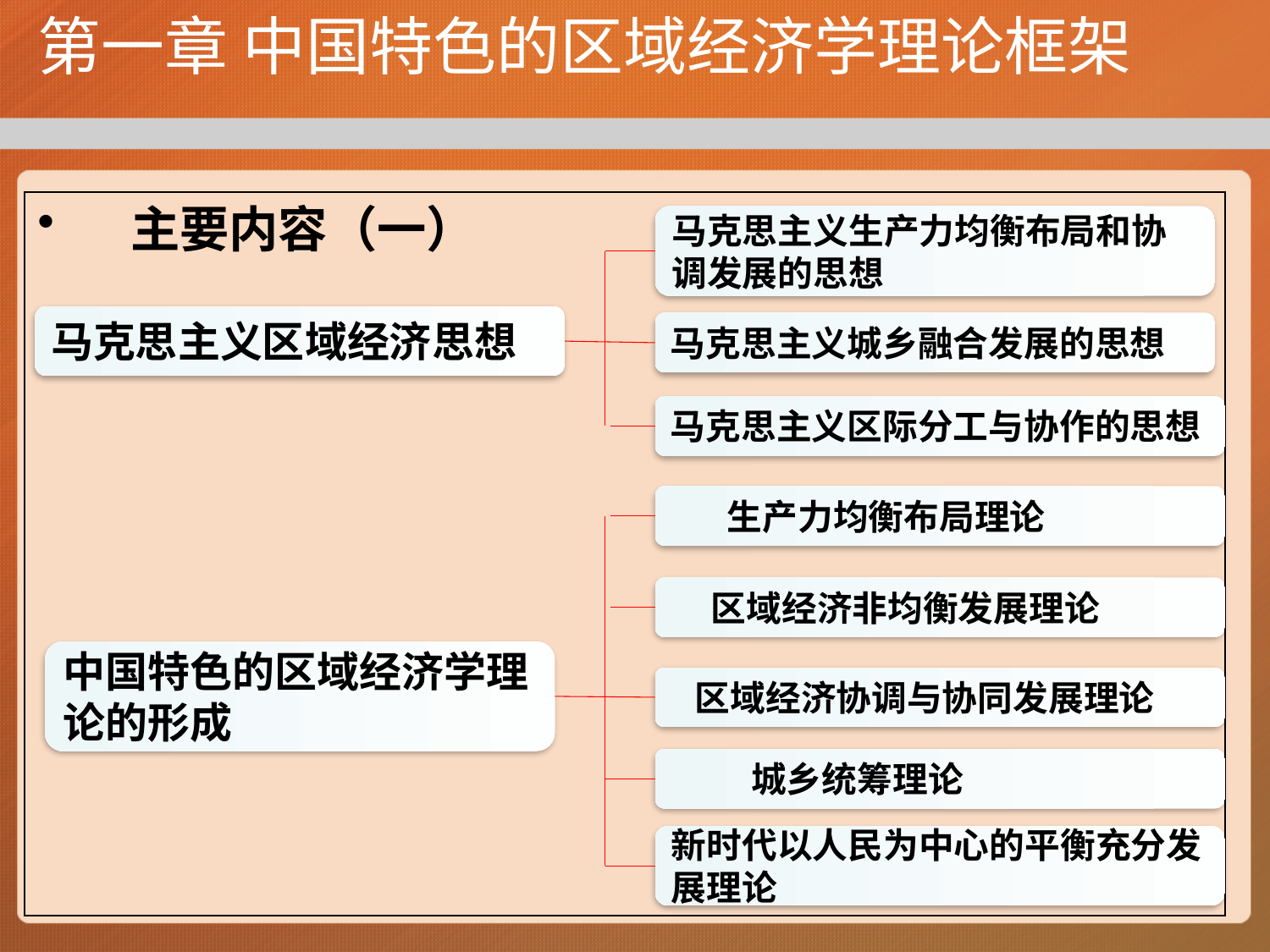

# 第一章 中国特色的区域经济学理论框架
   主要内容（一）

马克思主义生产力均衡布局和协调发展的思想
马克思主义区域经济思想
马克思主义城乡融合发展的思想
马克思主义区际分工与协作的思想
      生产力均衡布局理论
    区域经济非均衡发展理论
中国特色的区域经济学理论的形成
  区域经济协调与协同发展理论
         城乡统筹理论
新时代以人民为中心的平衡充分发展理论